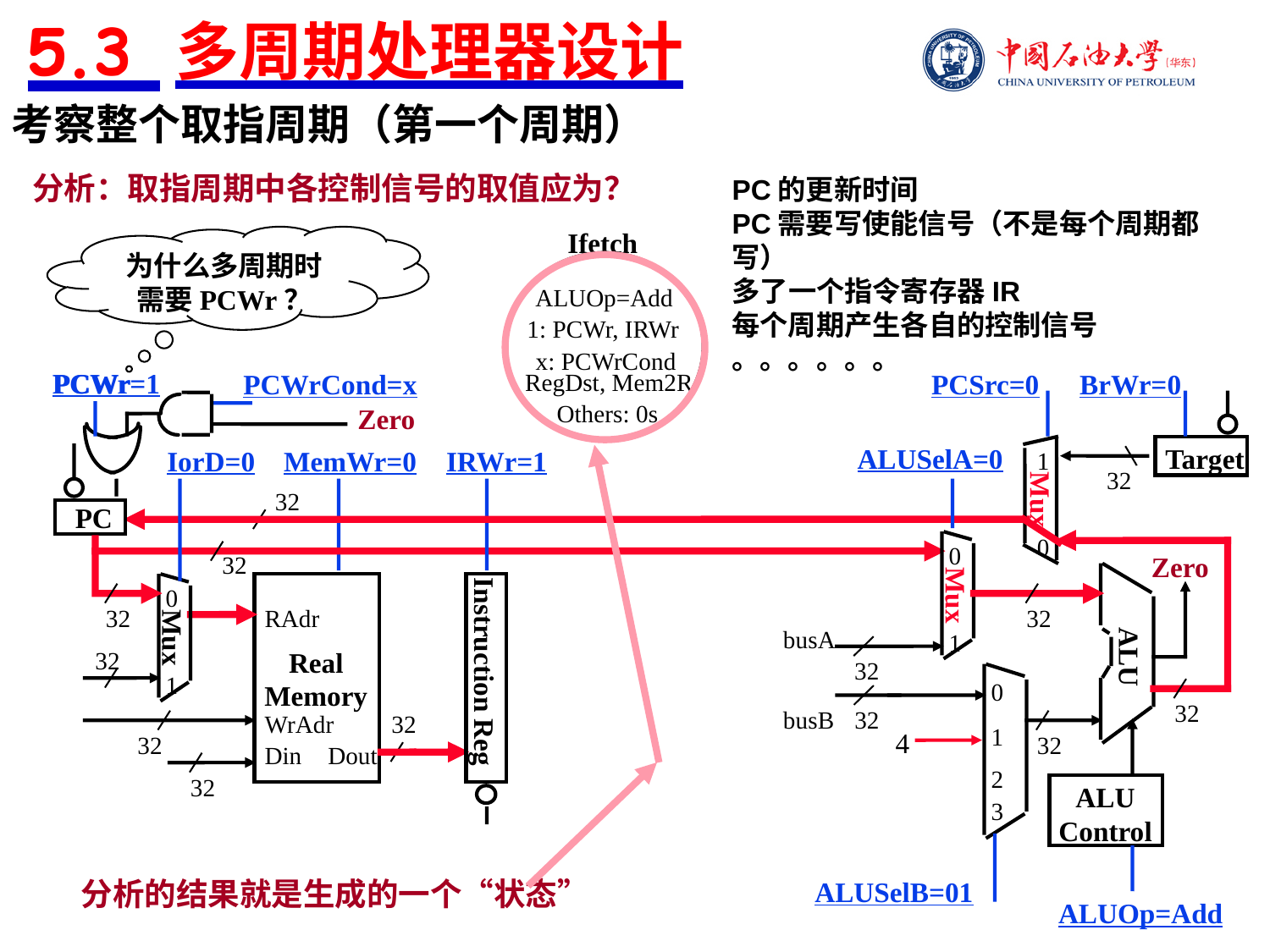

# 5.3 多周期处理器设计
考察整个取指周期（第一个周期）
分析：取指周期中各控制信号的取值应为？
PC的更新时间
PC需要写使能信号（不是每个周期都写）
多了一个指令寄存器IR
每个周期产生各自的控制信号
。。。。。。
Ifetch

ALUOp=Add
1: PCWr, IRWr
x: PCWrCond
RegDst, Mem2R
Others: 0s

为什么多周期时需要PCWr？

PCWr=1
PCWr
PCWrCond=x
PCSrc=0
BrWr=0

Zero

ALUSelA=0
Target

IorD=0
MemWr=0
IRWr=1
1

32

Mux

32
PC

0

0

Mux
1

Zero
32

ALU

0

Mux
1

32
RAdr
32

busA

Real
Memory
32

Instruction Reg
32

0

32

busB
32
WrAdr
32

32
1

4

32
Din
Dout

2

32
ALU
Control

3

分析的结果就是生成的一个“状态”
ALUSelB=01
ALUOp=Add